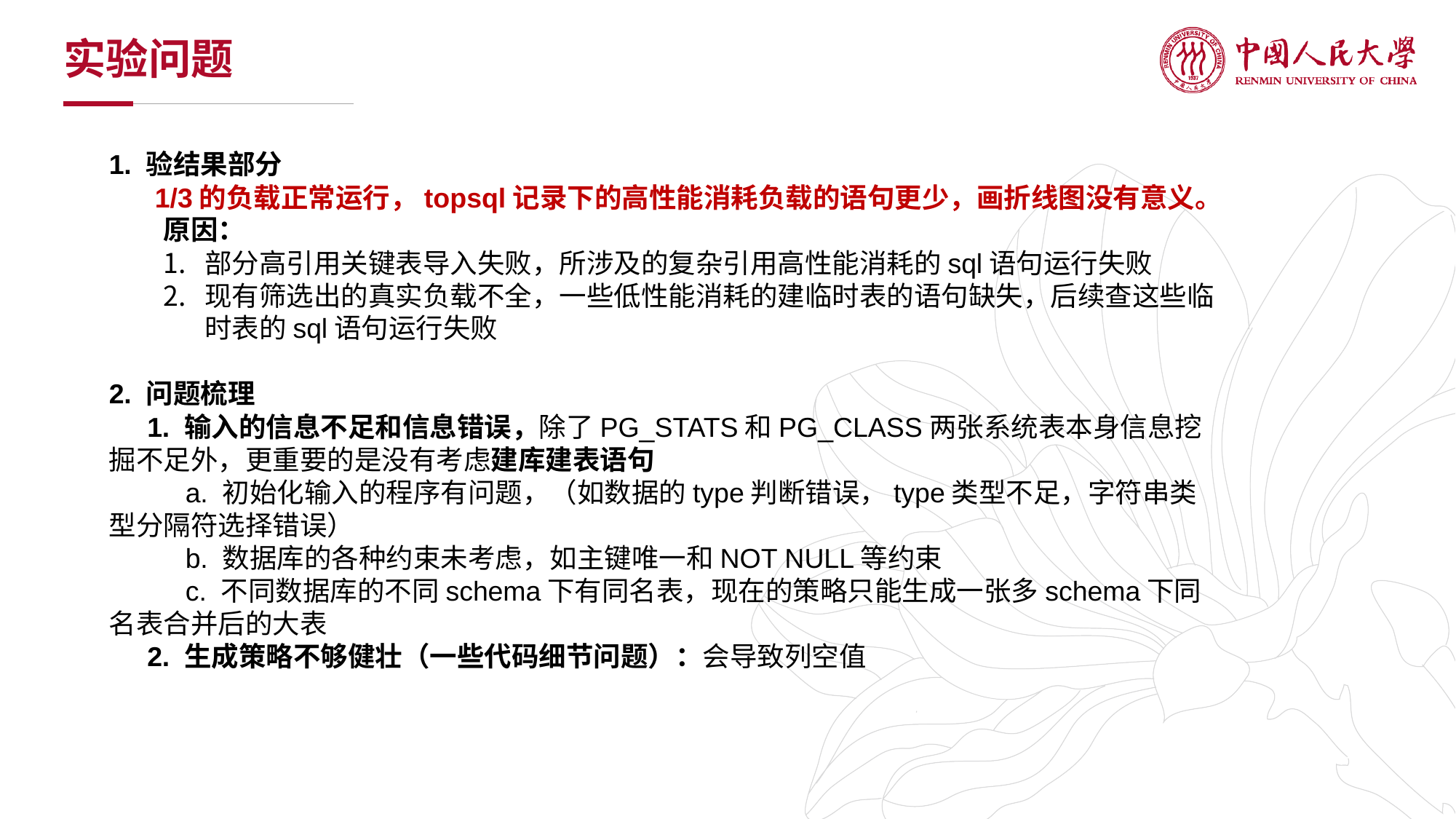

实验问题

1. 验结果部分
      1/3的负载正常运行，topsql记录下的高性能消耗负载的语句更少，画折线图没有意义。
原因：
部分高引用关键表导入失败，所涉及的复杂引用高性能消耗的sql语句运行失败
现有筛选出的真实负载不全，一些低性能消耗的建临时表的语句缺失，后续查这些临时表的sql语句运行失败

2. 问题梳理
     1. 输入的信息不足和信息错误，除了PG_STATS和PG_CLASS两张系统表本身信息挖掘不足外，更重要的是没有考虑建库建表语句
          a. 初始化输入的程序有问题，（如数据的type判断错误，type类型不足，字符串类型分隔符选择错误）
          b. 数据库的各种约束未考虑，如主键唯一和NOT NULL等约束
          c. 不同数据库的不同schema下有同名表，现在的策略只能生成一张多schema下同名表合并后的大表
     2. 生成策略不够健壮（一些代码细节问题）：会导致列空值